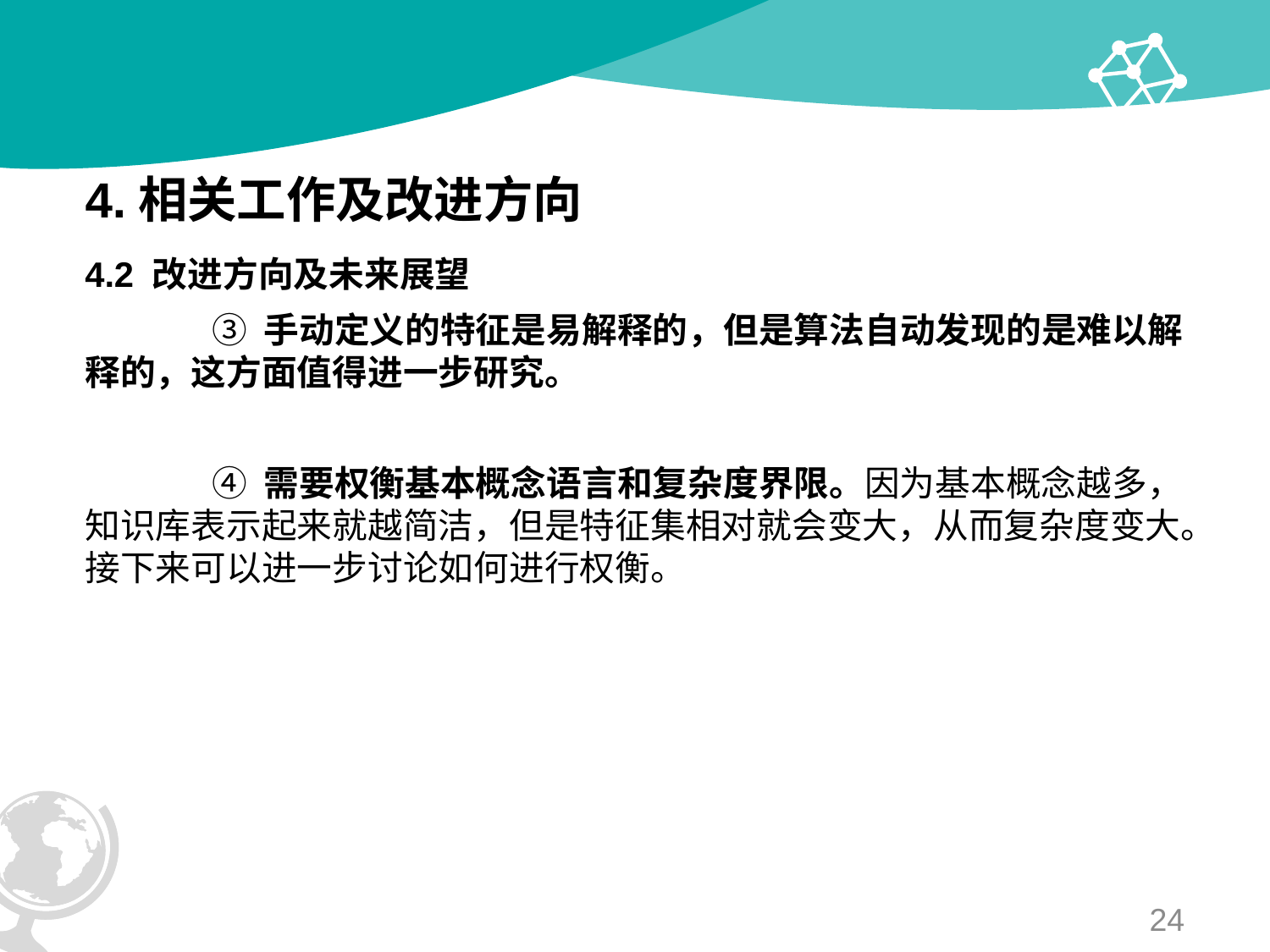

# 4.相关工作及改进方向
4.2 改进方向及未来展望
	③ 手动定义的特征是易解释的，但是算法自动发现的是难以解释的，这方面值得进一步研究。

	④ 需要权衡基本概念语言和复杂度界限。因为基本概念越多，知识库表示起来就越简洁，但是特征集相对就会变大，从而复杂度变大。接下来可以进一步讨论如何进行权衡。
24